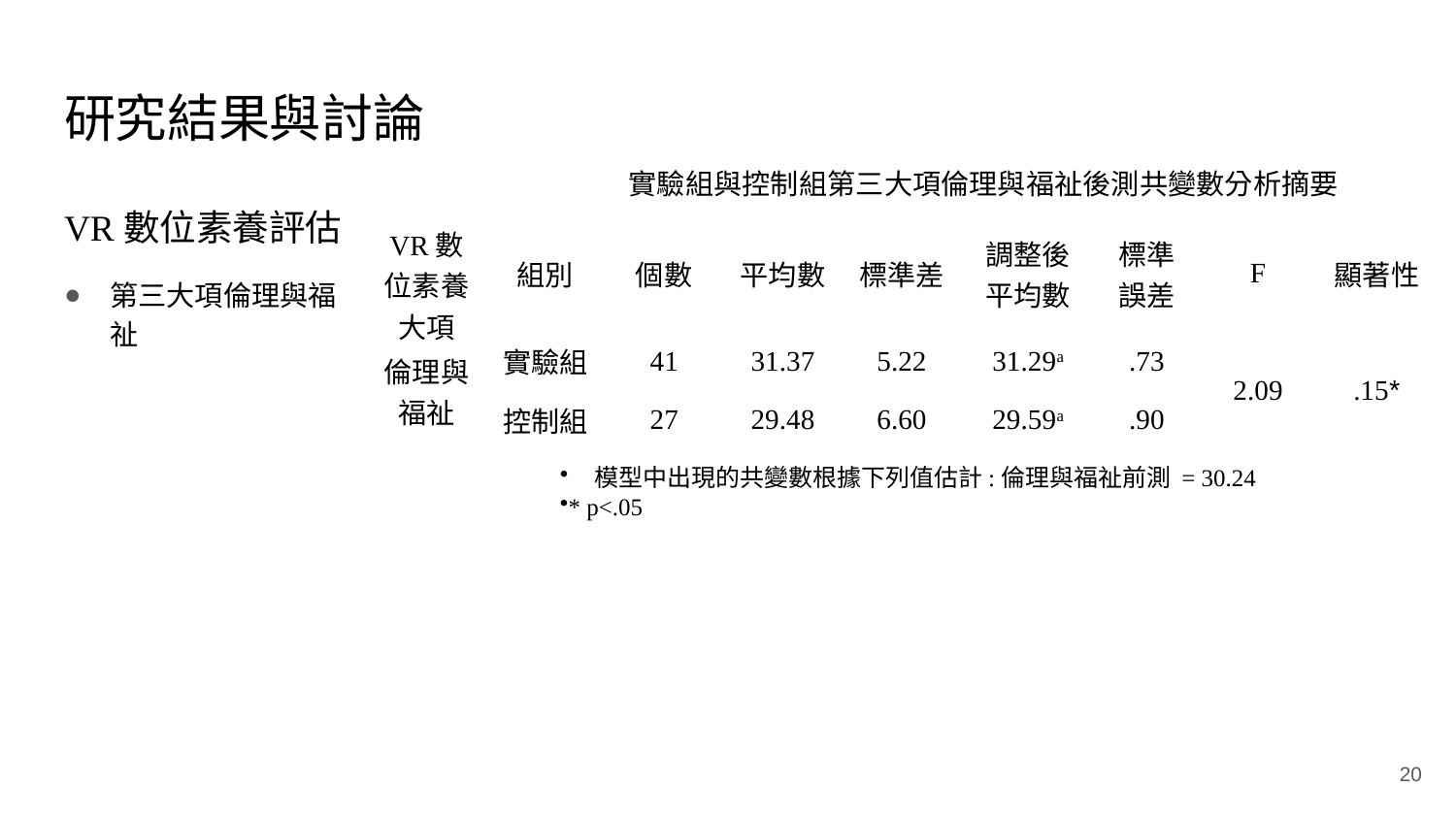

# 研究結果與討論
實驗組與控制組第三大項倫理與福祉後測共變數分析摘要
VR數位素養評估
第三大項倫理與福祉
| VR數位素養大項 | 組別 | 個數 | 平均數 | 標準差 | 調整後平均數 | 標準誤差 | F | 顯著性 |
| --- | --- | --- | --- | --- | --- | --- | --- | --- |
| 倫理與福祉 | 實驗組 | 41 | 31.37 | 5.22 | 31.29a | .73 | 2.09 | .15\* |
|  | 控制組 | 27 | 29.48 | 6.60 | 29.59a | .90 |  |  |
模型中出現的共變數根據下列值估計:倫理與福祉前測 = 30.24
* p<.05
20